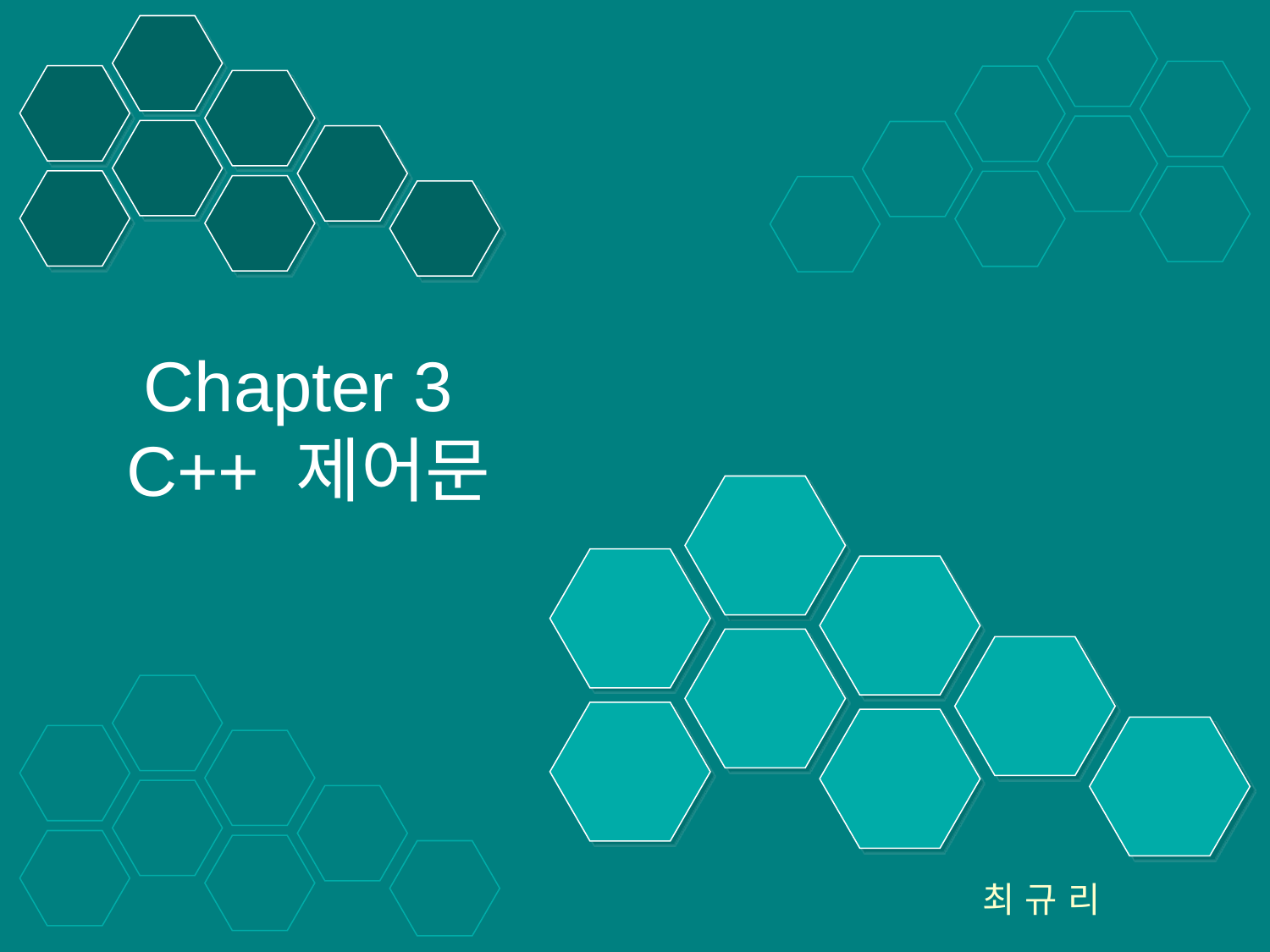

# Chapter 3 C++ 제어문
최 규 리